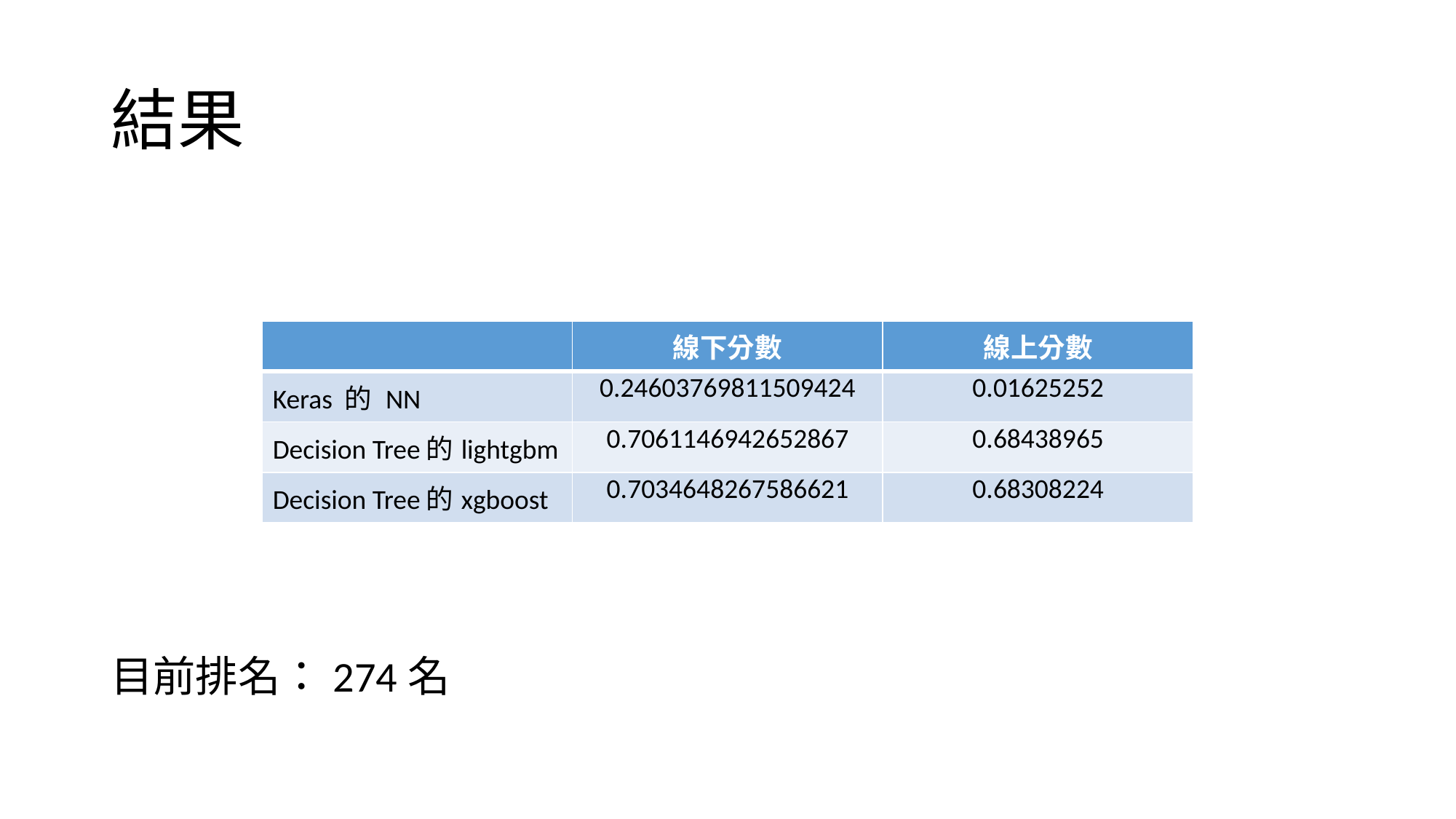

# 結果

目前排名：274名
|  | 線下分數 | 線上分數 |
| --- | --- | --- |
| Keras 的 NN | 0.24603769811509424 | 0.01625252 |
| Decision Tree的lightgbm | 0.7061146942652867 | 0.68438965 |
| Decision Tree的xgboost | 0.7034648267586621 | 0.68308224 |